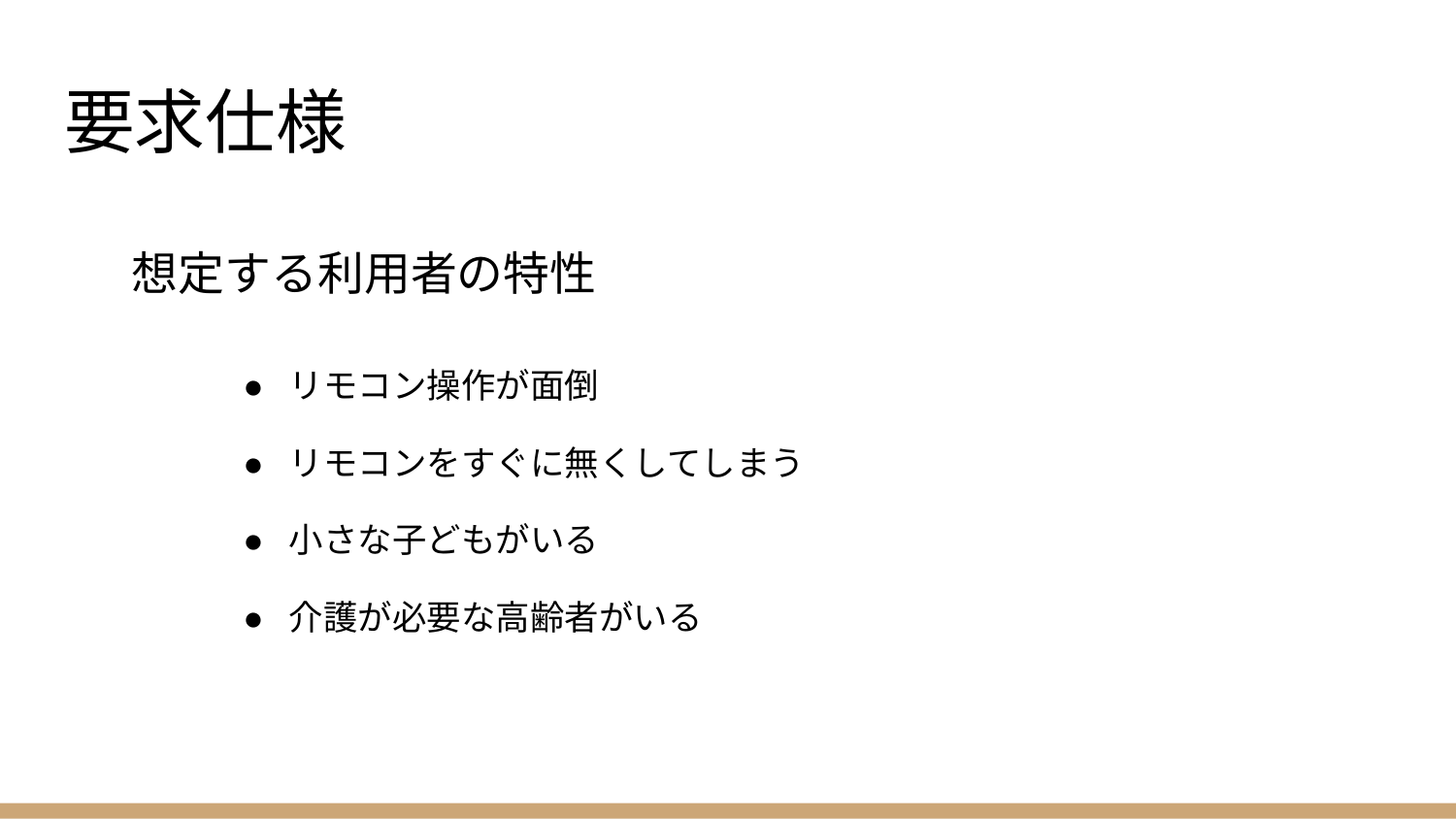

# 要求仕様
想定する利用者の特性
リモコン操作が面倒
リモコンをすぐに無くしてしまう
小さな子どもがいる
介護が必要な高齢者がいる